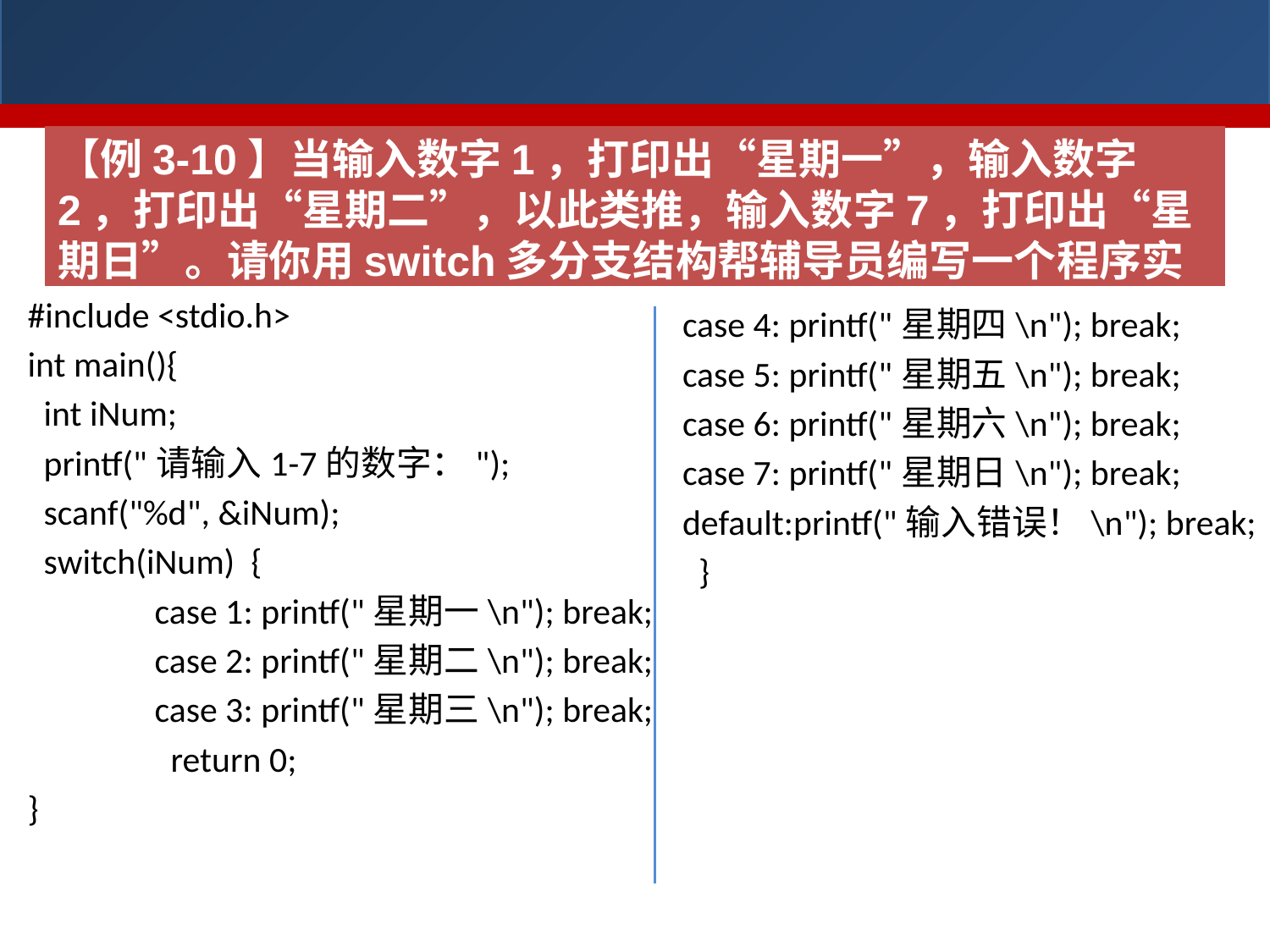

【例3‑10】当输入数字1，打印出“星期一”，输入数字2，打印出“星期二”，以此类推，输入数字7，打印出“星期日”。请你用switch多分支结构帮辅导员编写一个程序实现这个功能。

#include <stdio.h>
int main(){
  int iNum;
  printf("请输入1-7的数字：");
  scanf("%d", &iNum);
  switch(iNum)  {
	case 1: printf("星期一\n"); break;
	case 2: printf("星期二\n"); break;
	case 3: printf("星期三\n"); break;
	  return 0;
}

case 4: printf("星期四\n"); break;
case 5: printf("星期五\n"); break;
case 6: printf("星期六\n"); break;
case 7: printf("星期日\n"); break;
default:printf("输入错误！\n"); break;
  }